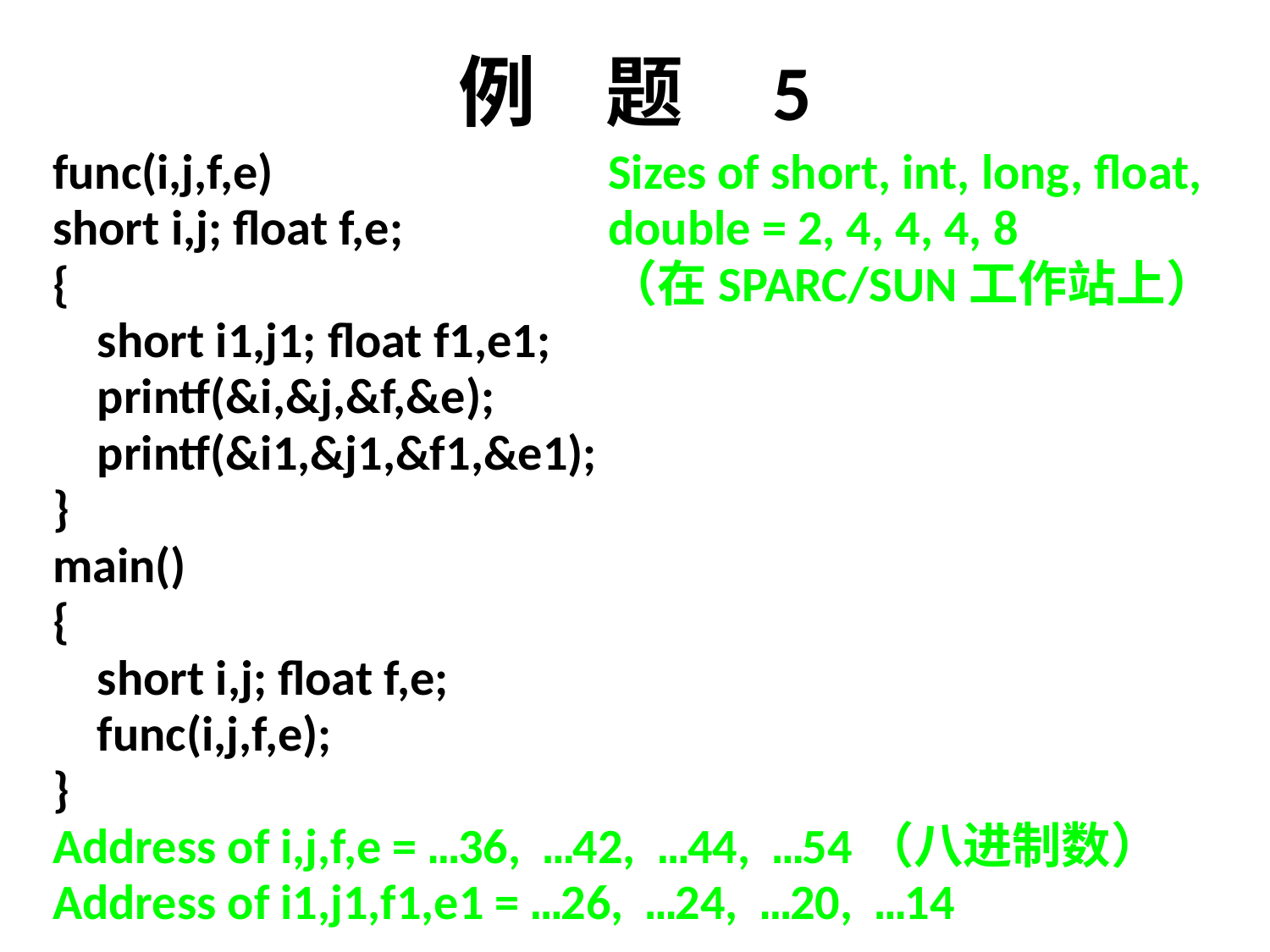

# 例    题    5
func(i,j,f,e) 			Sizes of short, int, long, float,
short i,j; float f,e;		double = 2, 4, 4, 4, 8
{					（在SPARC/SUN工作站上）
    short i1,j1; float f1,e1;
    printf(&i,&j,&f,&e);
    printf(&i1,&j1,&f1,&e1);
}
main()
{
    short i,j; float f,e;
    func(i,j,f,e);
}
Address of i,j,f,e = …36,  …42,  …44,  …54（八进制数）
Address of i1,j1,f1,e1 = …26,  …24,  …20,  …14